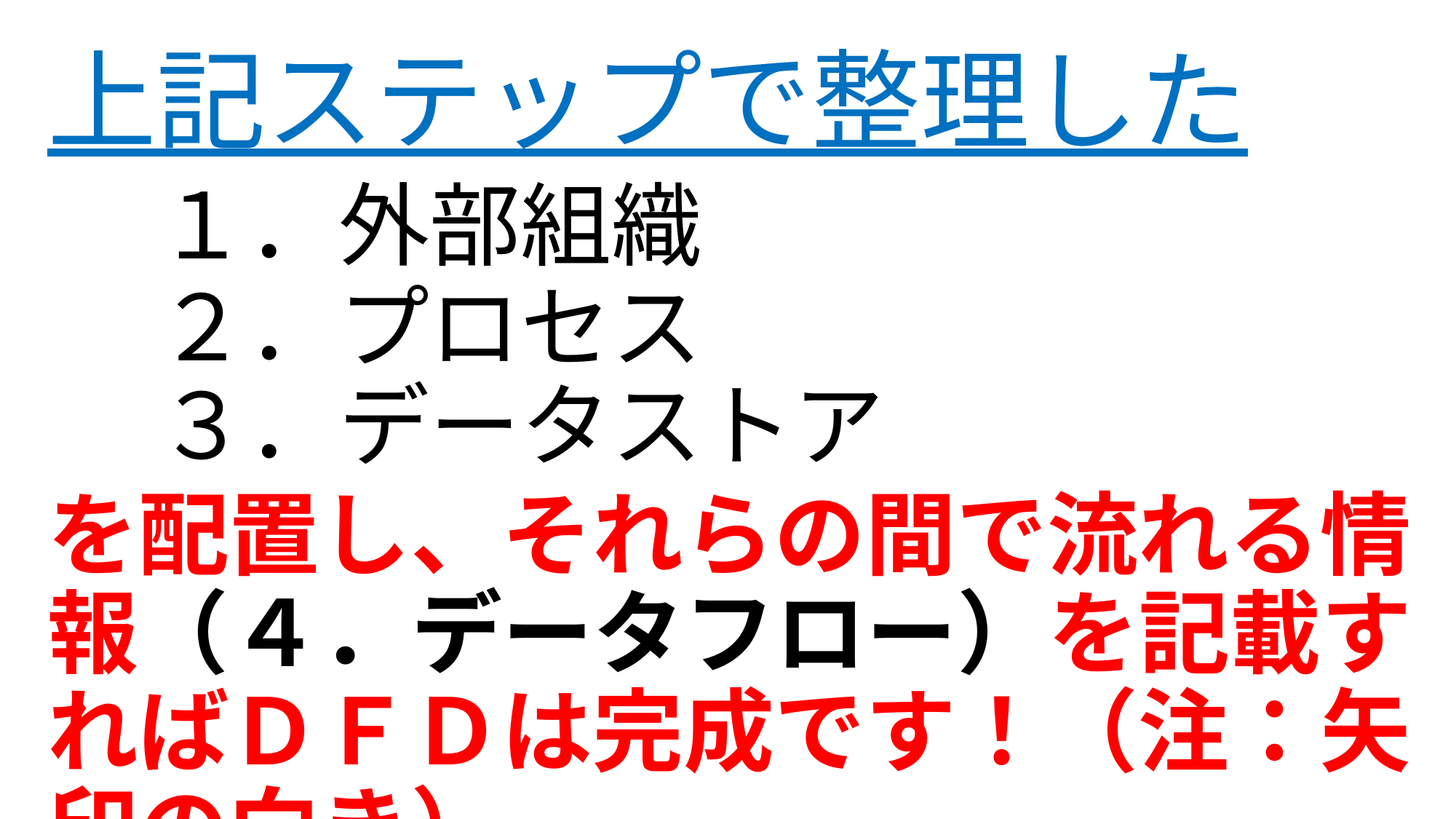

# 上記ステップで整理した １．外部組織 ２．プロセス ３．データストア
を配置し、それらの間で流れる情報（４．データフロー）を記載すればＤＦＤは完成です！（注：矢印の向き）